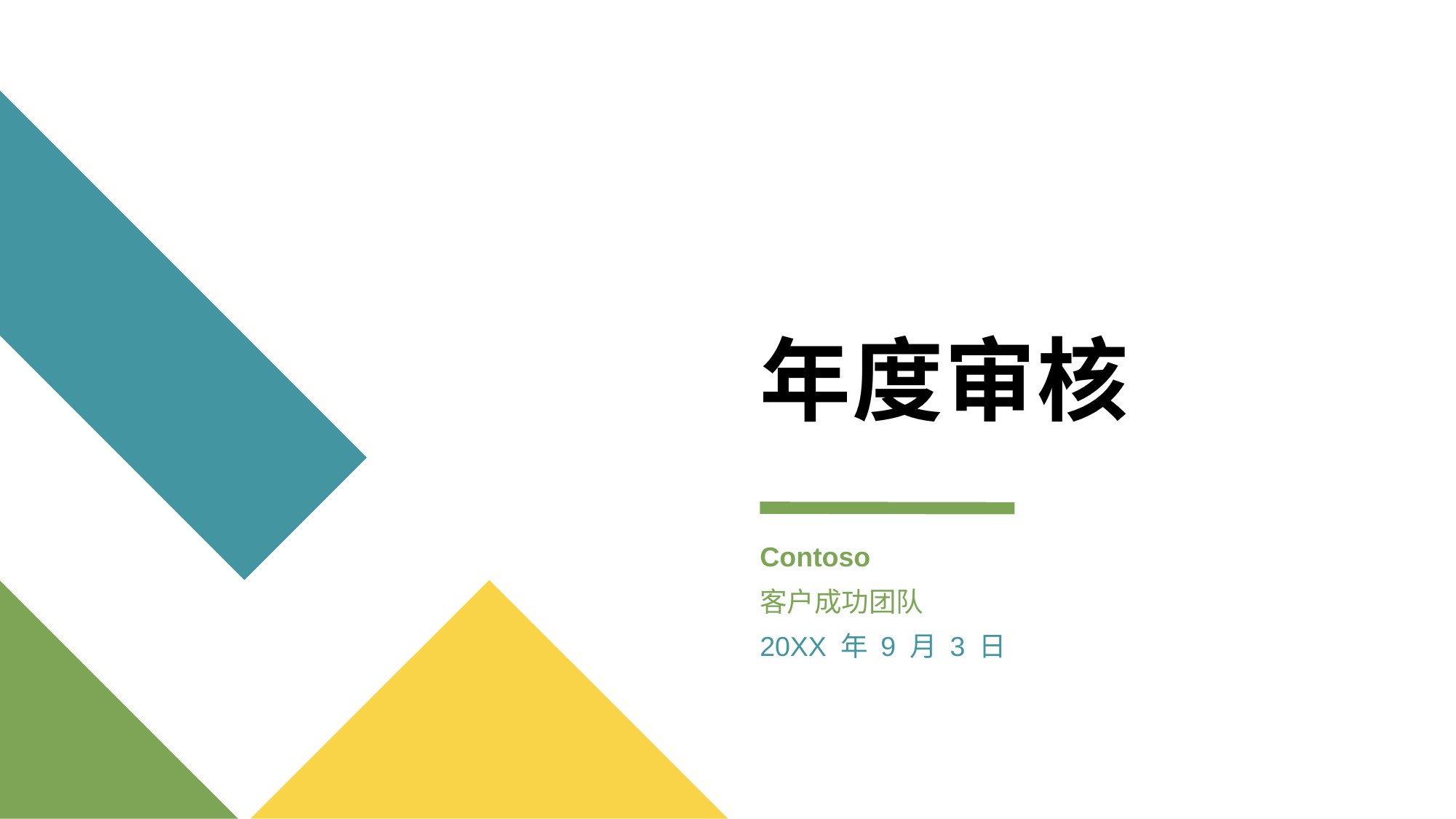

# 年度审核
Contoso
客户成功团队
20XX 年 9 月 3 日